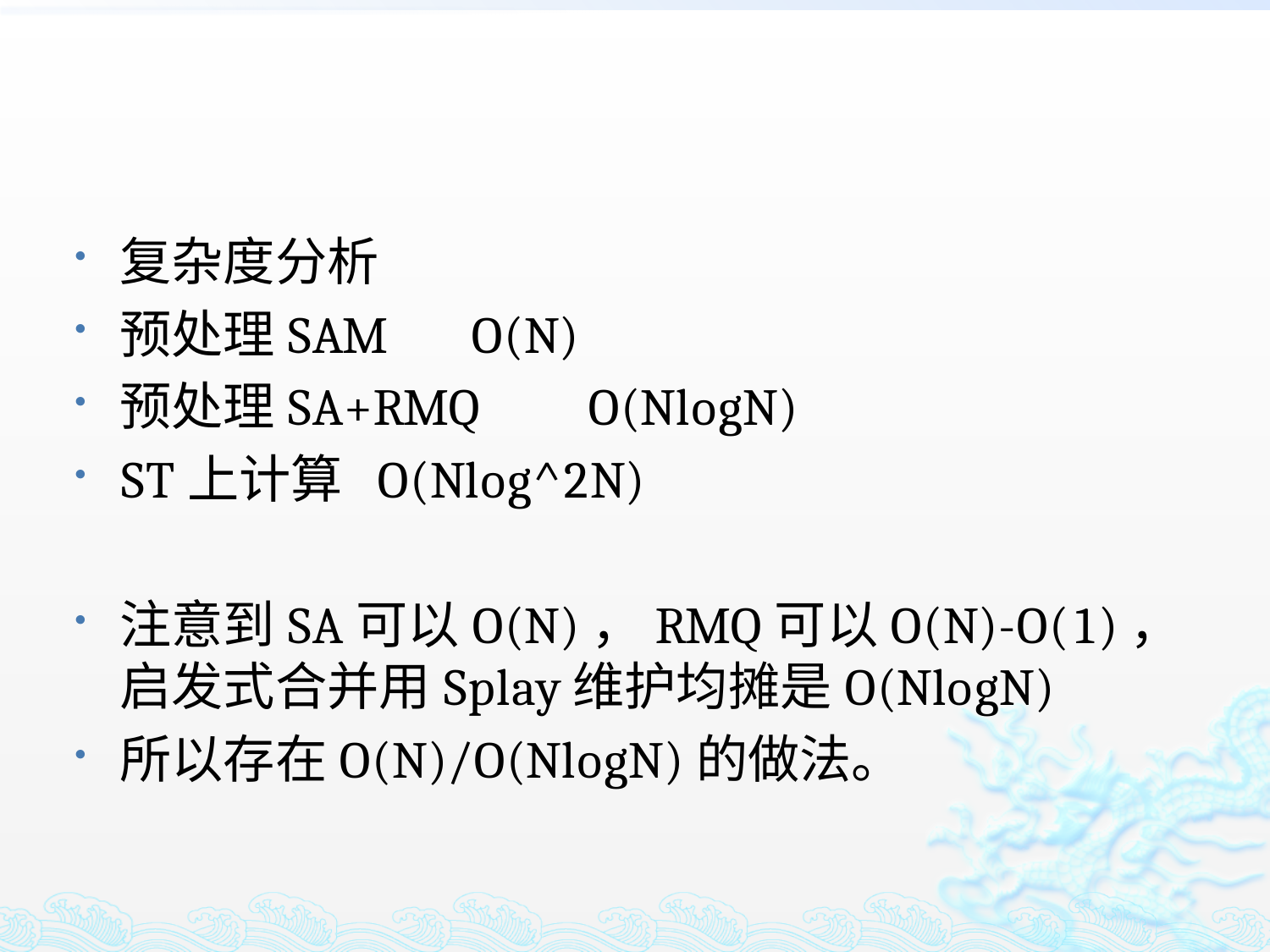

#
复杂度分析
预处理SAM	O(N)
预处理SA+RMQ	O(NlogN)
ST上计算	 O(Nlog^2N)

注意到SA可以O(N)，RMQ可以O(N)-O(1)，启发式合并用Splay维护均摊是O(NlogN)
所以存在O(N)/O(NlogN)的做法。